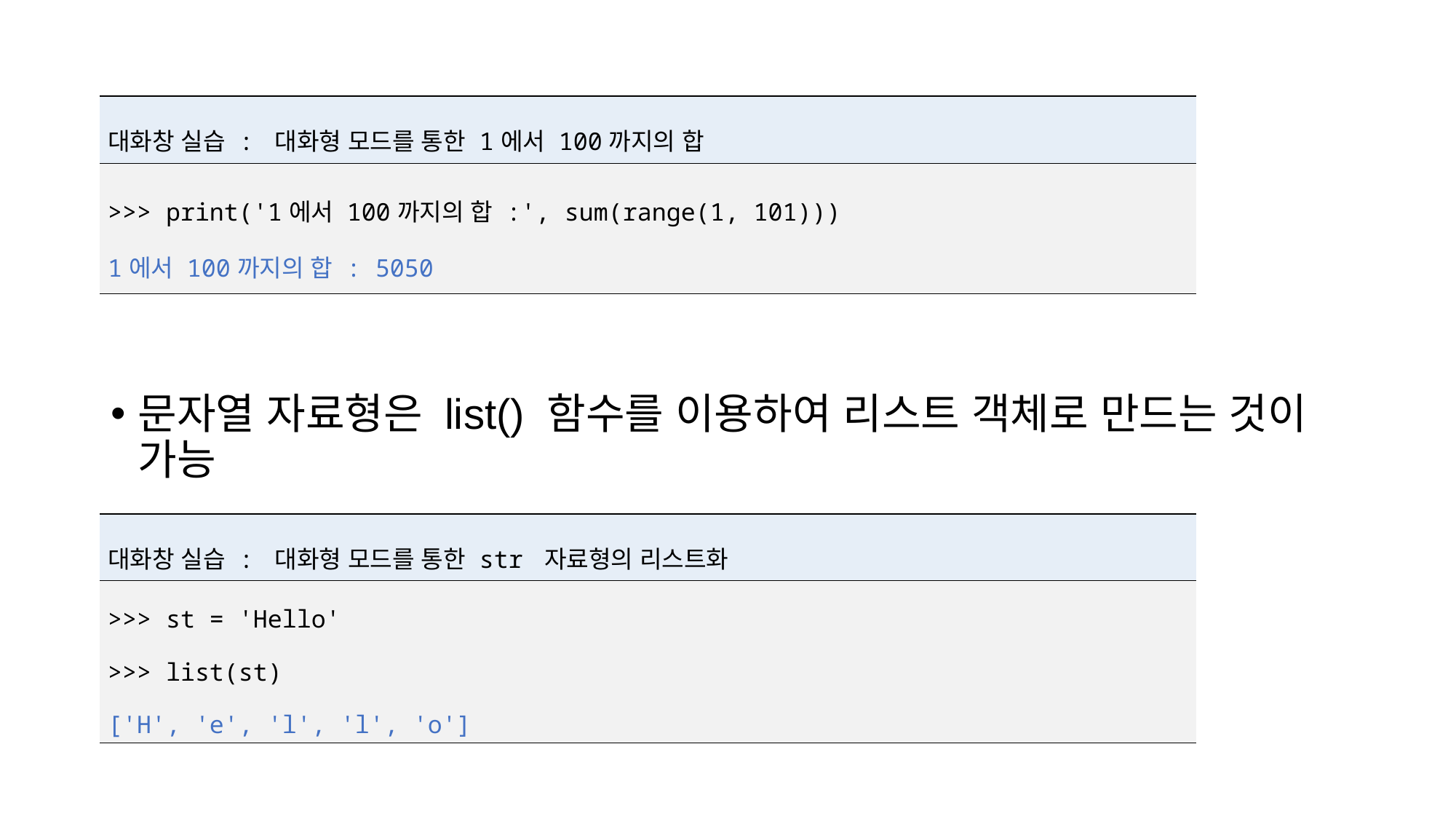

| 대화창 실습 : 대화형 모드를 통한 1에서 100까지의 합 |
| --- |
| >>> print('1에서 100까지의 합 :', sum(range(1, 101))) 1에서 100까지의 합 : 5050 |
문자열 자료형은 list() 함수를 이용하여 리스트 객체로 만드는 것이 가능

| 대화창 실습 : 대화형 모드를 통한 str 자료형의 리스트화 |
| --- |
| >>> st = 'Hello' >>> list(st) ['H', 'e', 'l', 'l', 'o'] |